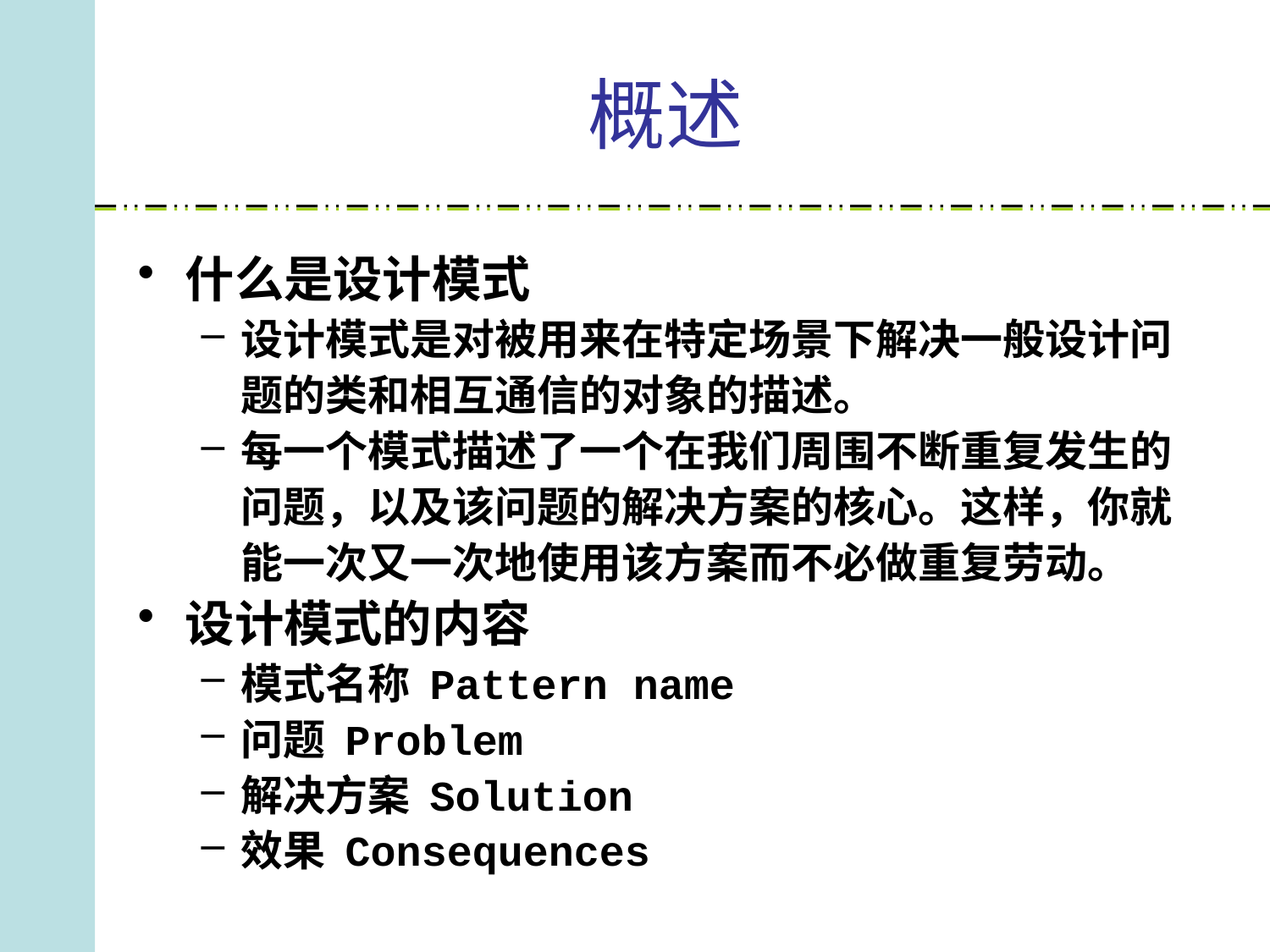

# 概述
什么是设计模式
设计模式是对被用来在特定场景下解决一般设计问题的类和相互通信的对象的描述。
每一个模式描述了一个在我们周围不断重复发生的问题，以及该问题的解决方案的核心。这样，你就能一次又一次地使用该方案而不必做重复劳动。
设计模式的内容
模式名称 Pattern name
问题 Problem
解决方案 Solution
效果 Consequences